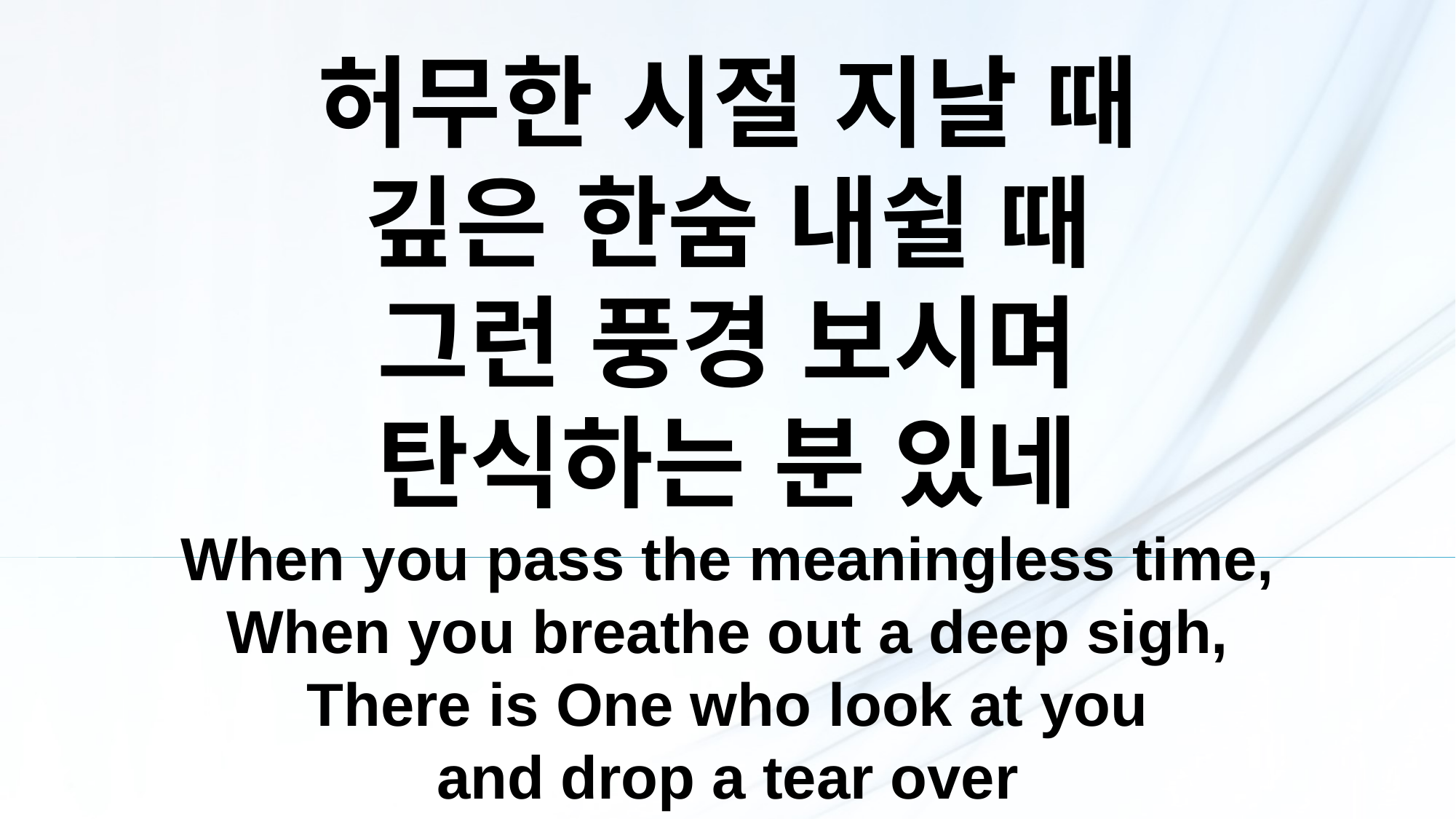

# 허무한 시절 지날 때 깊은 한숨 내쉴 때 그런 풍경 보시며 탄식하는 분 있네 When you pass the meaningless time, When you breathe out a deep sigh, There is One who look at you and drop a tear over